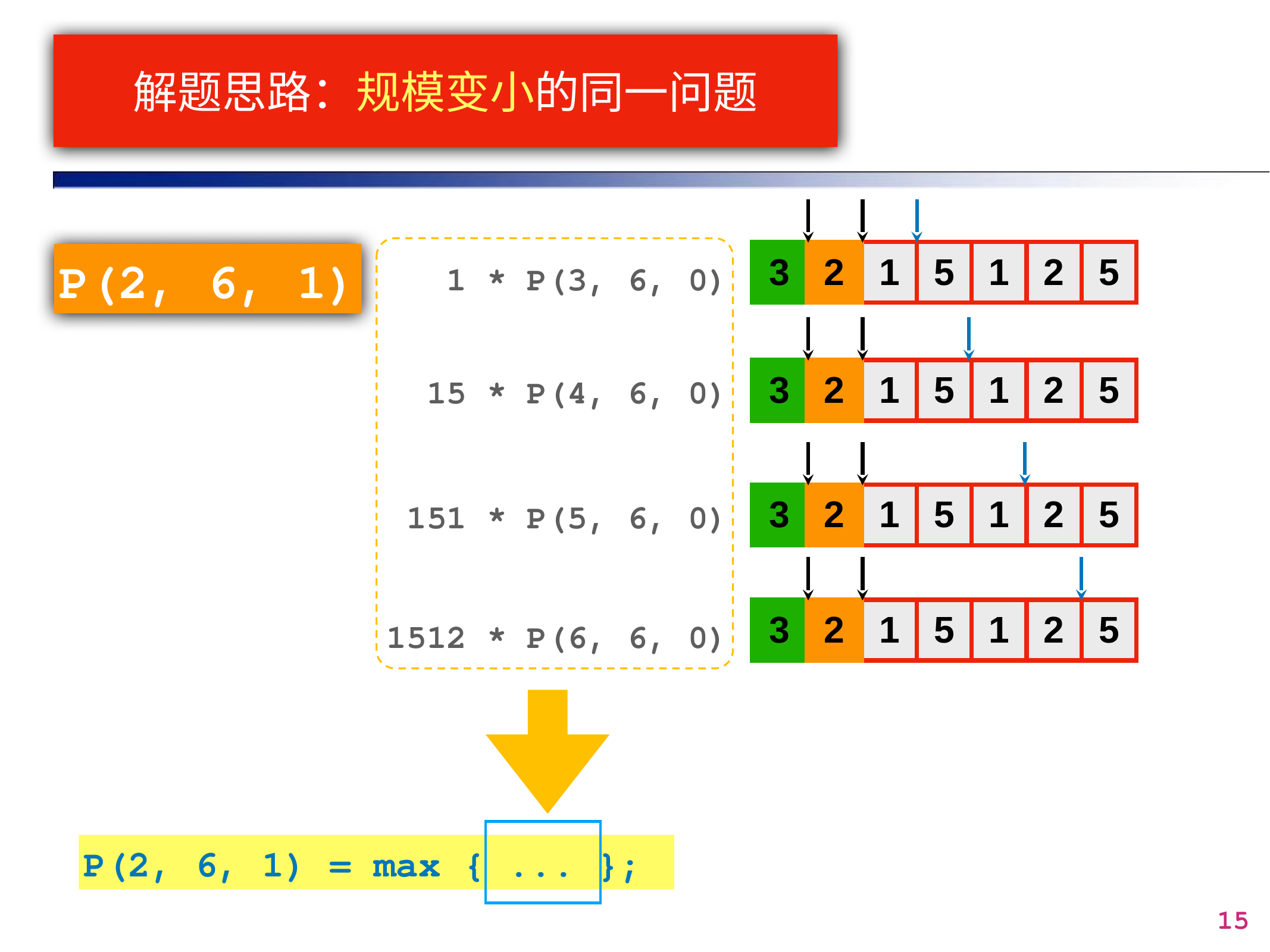

# 解题思路：规模变小的同一问题

| 3 | 2 | 1 | 5 | 1 | 2 | 5 |
| --- | --- | --- | --- | --- | --- | --- |
P(2, 6, 1)
1 * P(3, 6, 0)
 15 * P(4, 6, 0)
151 * P(5, 6, 0)
1512 * P(6, 6, 0)

| 3 | 2 | 1 | 5 | 1 | 2 | 5 |
| --- | --- | --- | --- | --- | --- | --- |

| 3 | 2 | 1 | 5 | 1 | 2 | 5 |
| --- | --- | --- | --- | --- | --- | --- |

| 3 | 2 | 1 | 5 | 1 | 2 | 5 |
| --- | --- | --- | --- | --- | --- | --- |

P(2, 6, 1) = max { ... };
15